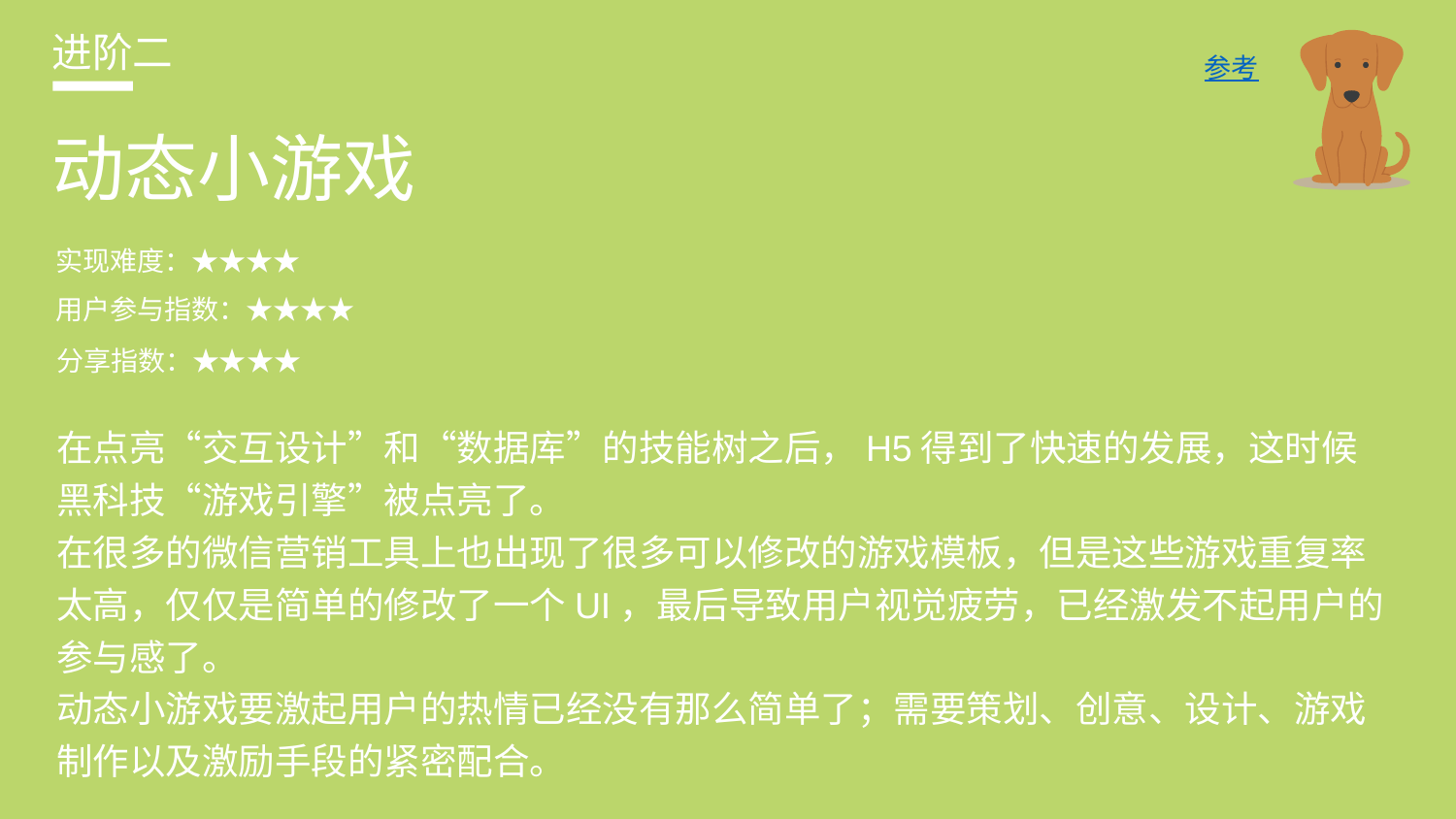

进阶二

参考

动态小游戏
实现难度：★★★★

用户参与指数：★★★★

分享指数：★★★★

在点亮“交互设计”和“数据库”的技能树之后，H5得到了快速的发展，这时候黑科技“游戏引擎”被点亮了。
在很多的微信营销工具上也出现了很多可以修改的游戏模板，但是这些游戏重复率太高，仅仅是简单的修改了一个UI，最后导致用户视觉疲劳，已经激发不起用户的参与感了。
动态小游戏要激起用户的热情已经没有那么简单了；需要策划、创意、设计、游戏制作以及激励手段的紧密配合。